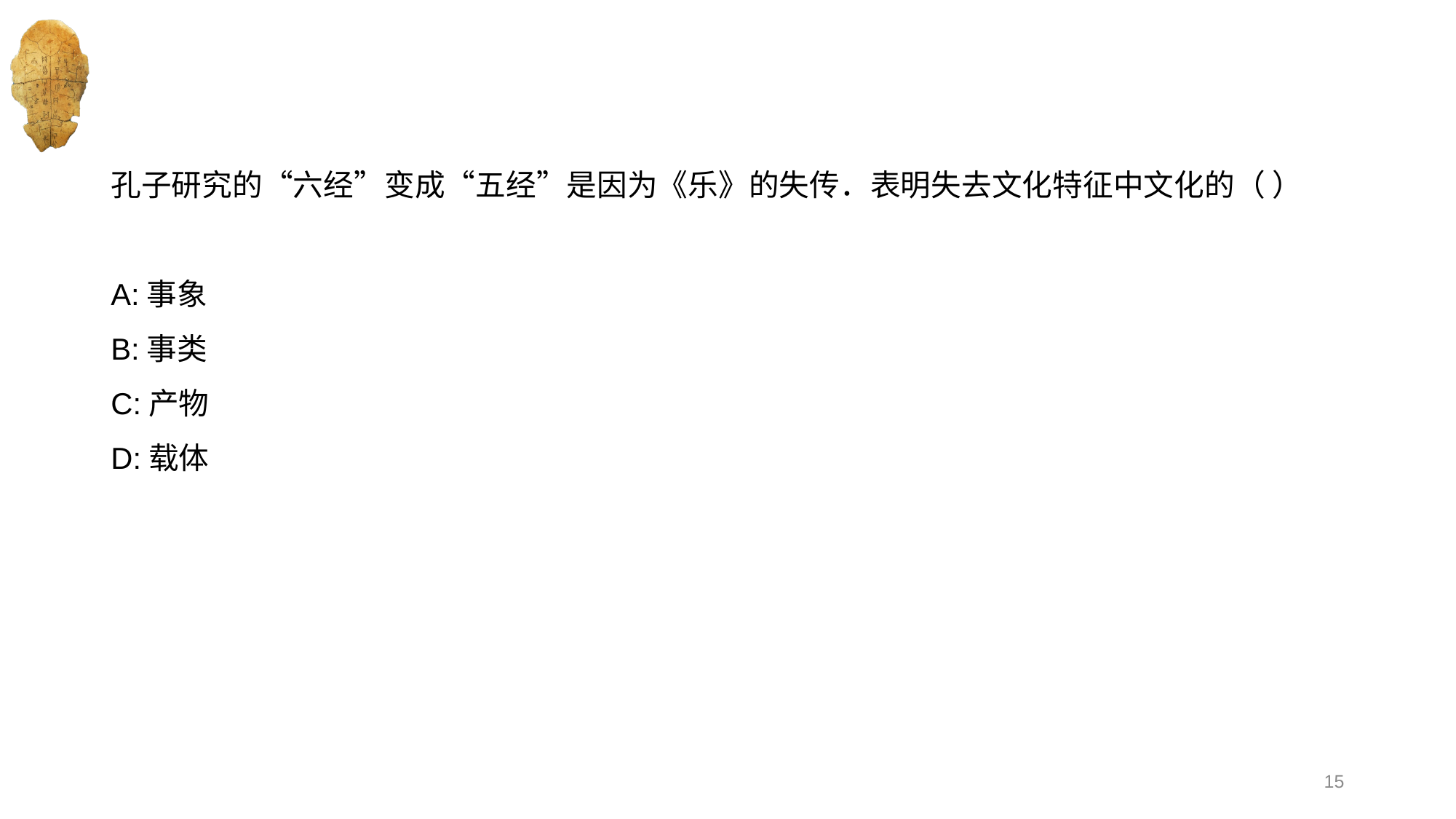

#
孔子研究的“六经”变成“五经”是因为《乐》的失传．表明失去文化特征中文化的（ ）

A:事象
B:事类
C:产物
D:载体

15